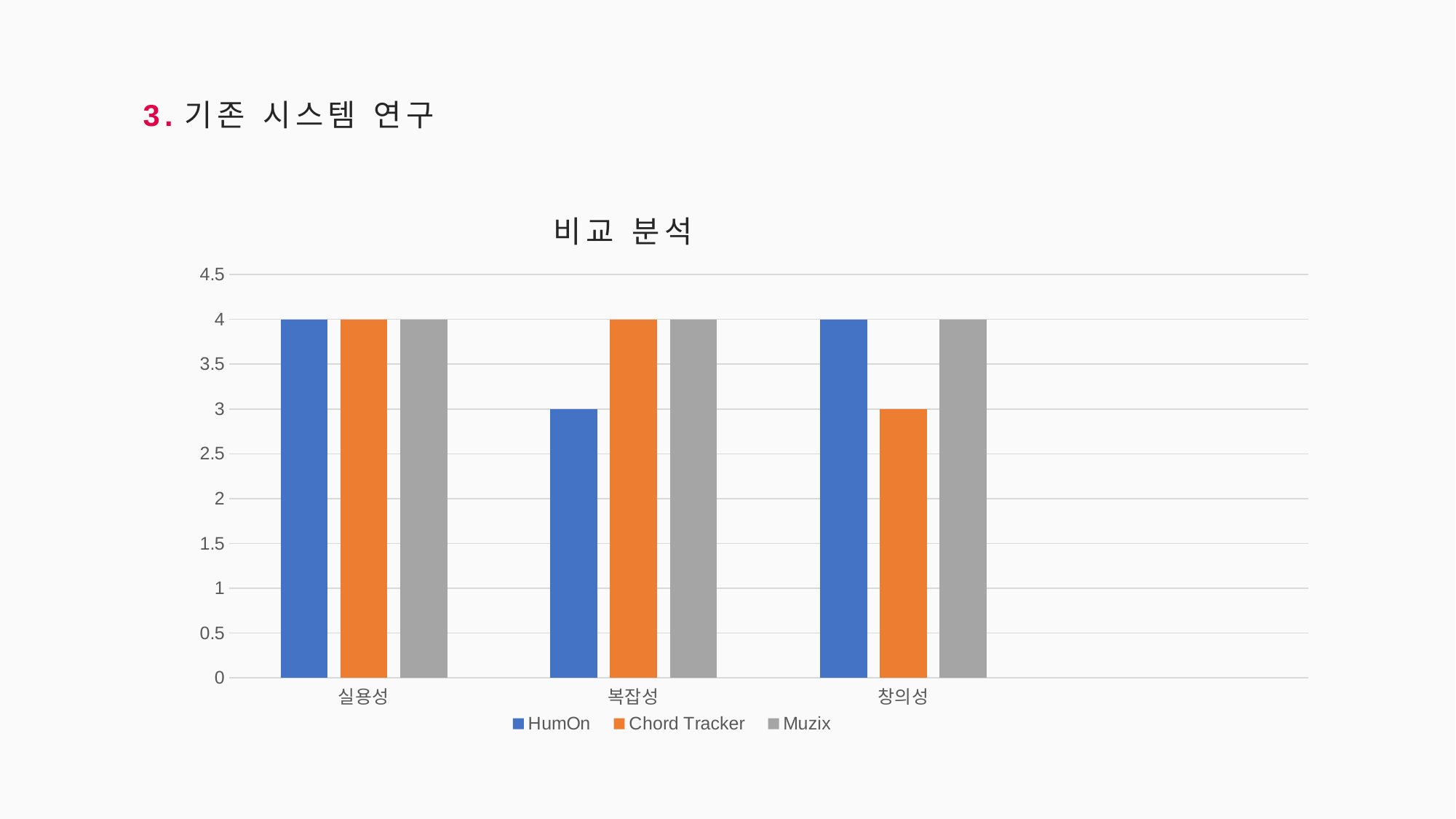

3.기존 시스템 연구
비교 분석

### Chart

| Category | HumOn | Chord Tracker | Muzix |
|---|---|---|---|
| 실용성 | 4.0 | 4.0 | 4.0 |
| 복잡성 | 3.0 | 4.0 | 4.0 |
| 창의성 | 4.0 | 3.0 | 4.0 |